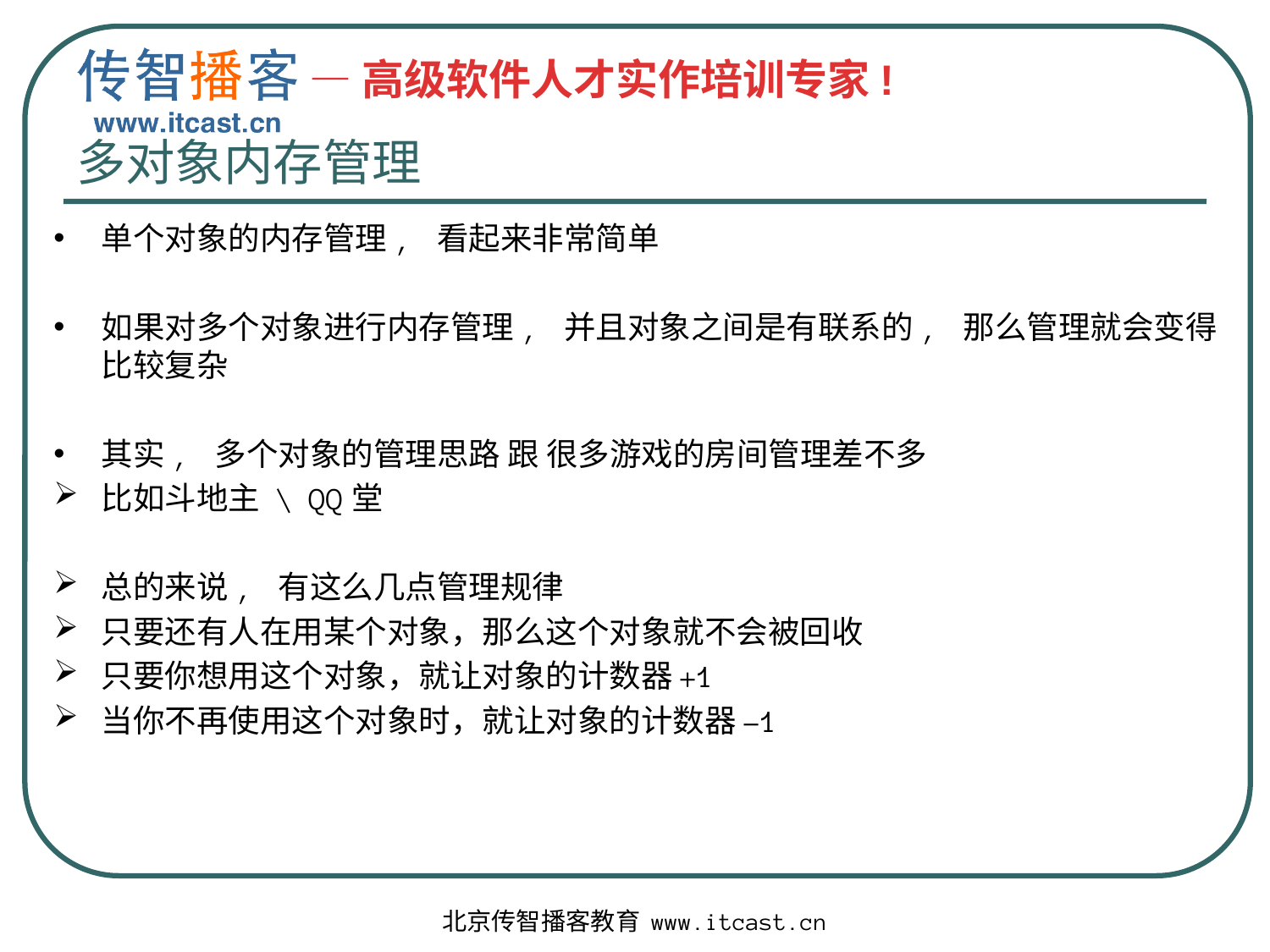

# 多对象内存管理
单个对象的内存管理, 看起来非常简单

如果对多个对象进行内存管理, 并且对象之间是有联系的, 那么管理就会变得比较复杂

其实, 多个对象的管理思路 跟 很多游戏的房间管理差不多
比如斗地主 \ QQ堂

总的来说, 有这么几点管理规律
只要还有人在用某个对象，那么这个对象就不会被回收
只要你想用这个对象，就让对象的计数器+1
当你不再使用这个对象时，就让对象的计数器-1